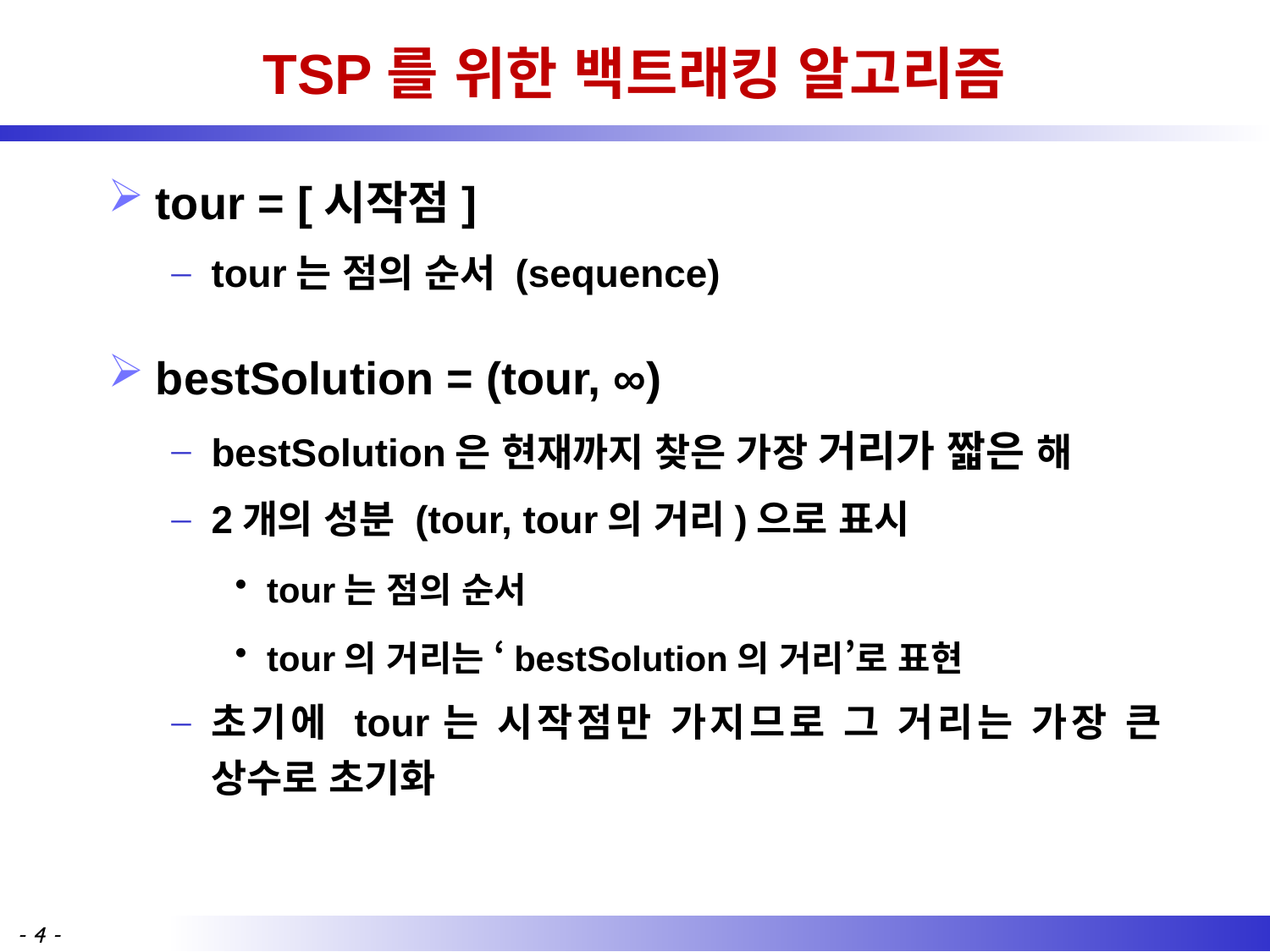

# TSP를 위한 백트래킹 알고리즘
tour = [시작점]
tour는 점의 순서 (sequence)
bestSolution = (tour, ∞)
bestSolution은 현재까지 찾은 가장 거리가 짧은 해
2개의 성분 (tour, tour의 거리)으로 표시
tour는 점의 순서
tour의 거리는 ‘bestSolution의 거리’로 표현
초기에 tour는 시작점만 가지므로 그 거리는 가장 큰 상수로 초기화
- 4 -